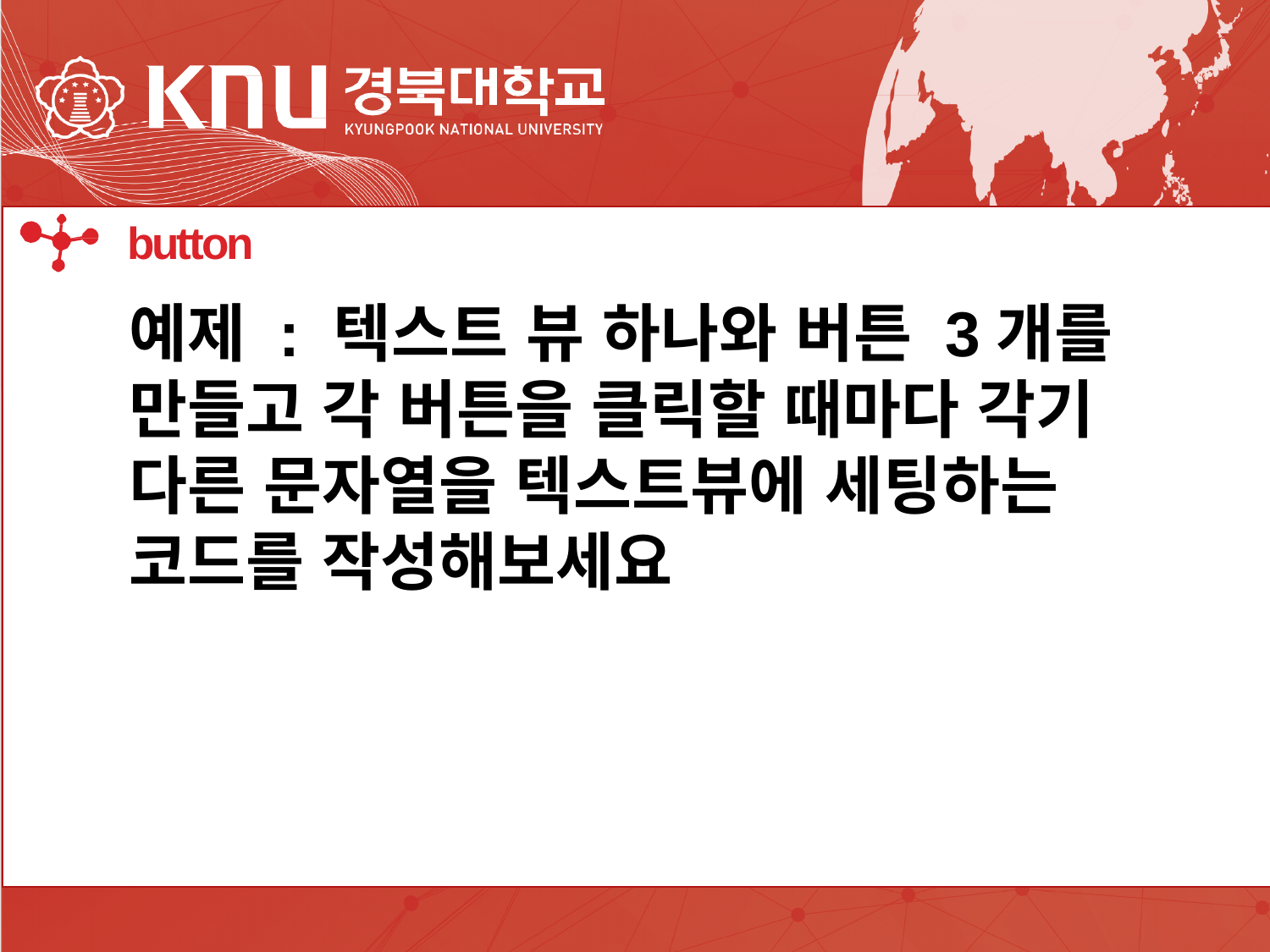

IDE

button

예제 : 텍스트 뷰 하나와 버튼 3개를 만들고 각 버튼을 클릭할 때마다 각기 다른 문자열을 텍스트뷰에 세팅하는 코드를 작성해보세요